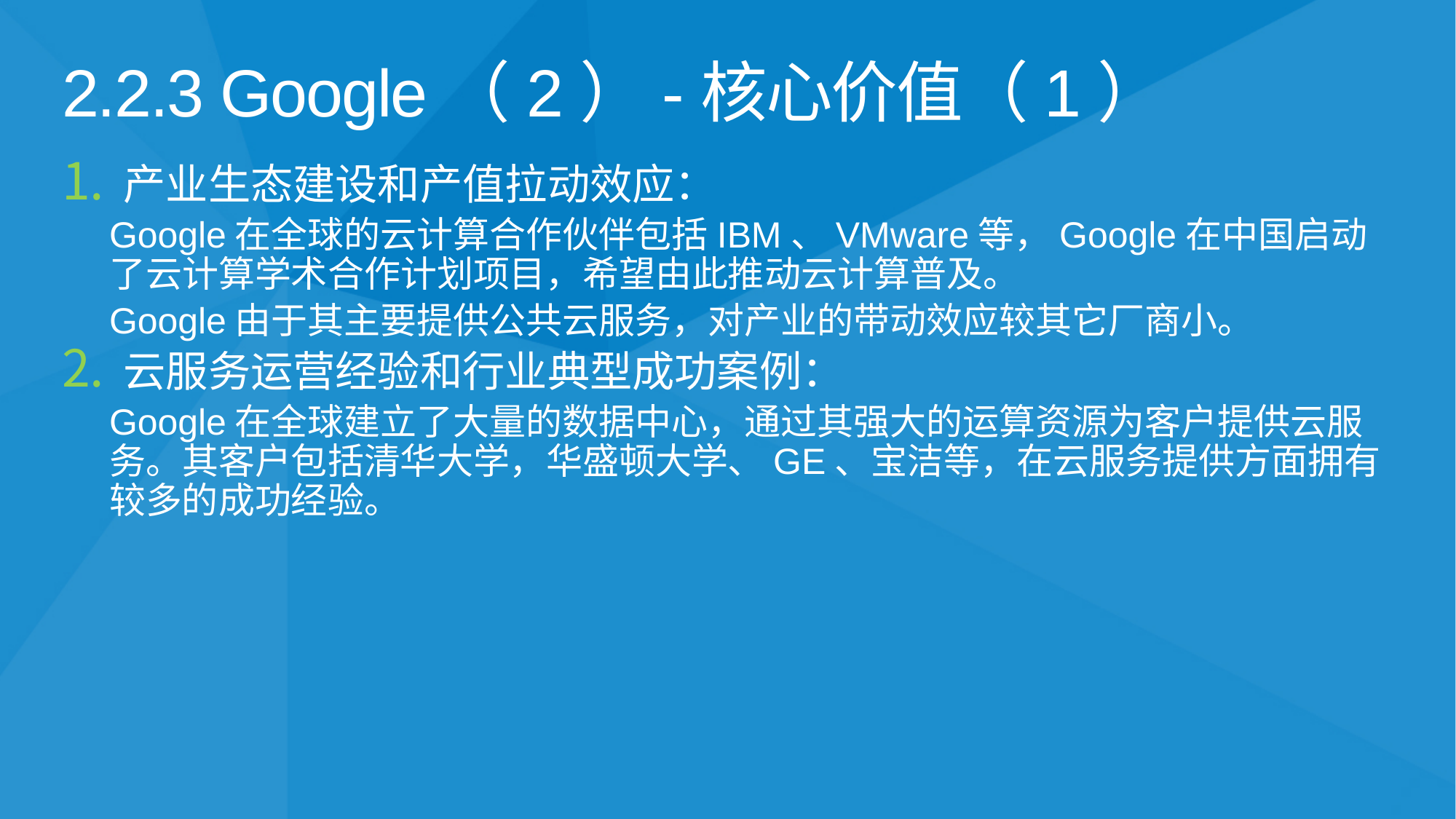

# 2.2.3 Google（2）-核心价值（1）
产业生态建设和产值拉动效应：
Google在全球的云计算合作伙伴包括IBM、VMware等，Google在中国启动了云计算学术合作计划项目，希望由此推动云计算普及。
Google由于其主要提供公共云服务，对产业的带动效应较其它厂商小。
云服务运营经验和行业典型成功案例：
Google在全球建立了大量的数据中心，通过其强大的运算资源为客户提供云服务。其客户包括清华大学，华盛顿大学、GE、宝洁等，在云服务提供方面拥有较多的成功经验。